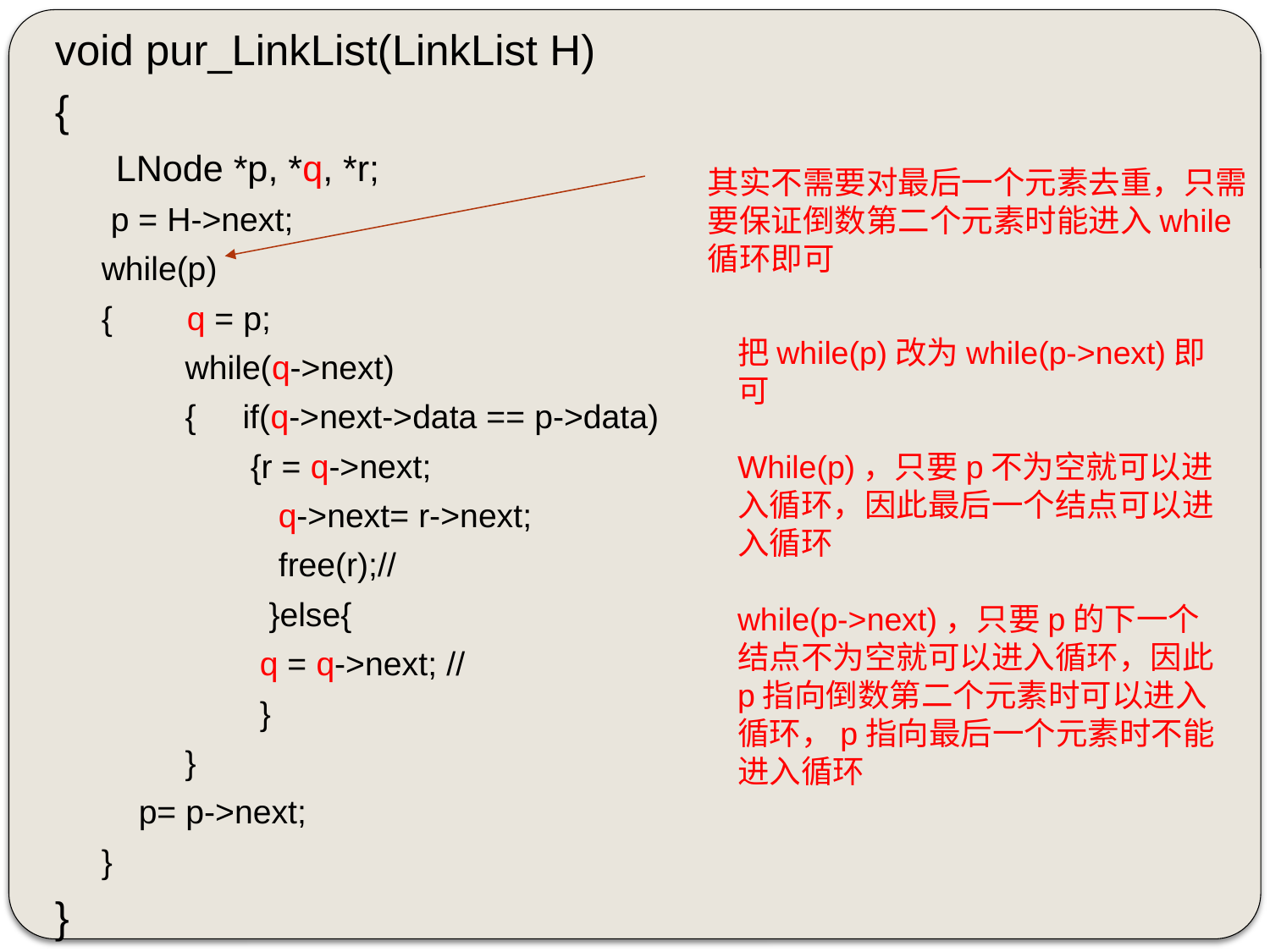

void pur_LinkList(LinkList H)
{
      LNode *p, *q, *r;
      p = H->next;
     while(p)
     {        q = p;
              while(q->next)
              {     if(q->next->data == p->data)
                     {r = q->next;
                        q->next= r->next;
                        free(r);//
                       }else{
                      q = q->next; //
                      }
              }
         p= p->next;
     }
}
其实不需要对最后一个元素去重，只需要保证倒数第二个元素时能进入while循环即可
把while(p)改为while(p->next)即可

While(p)，只要p不为空就可以进入循环，因此最后一个结点可以进入循环

while(p->next)，只要p的下一个结点不为空就可以进入循环，因此p指向倒数第二个元素时可以进入循环，p指向最后一个元素时不能进入循环